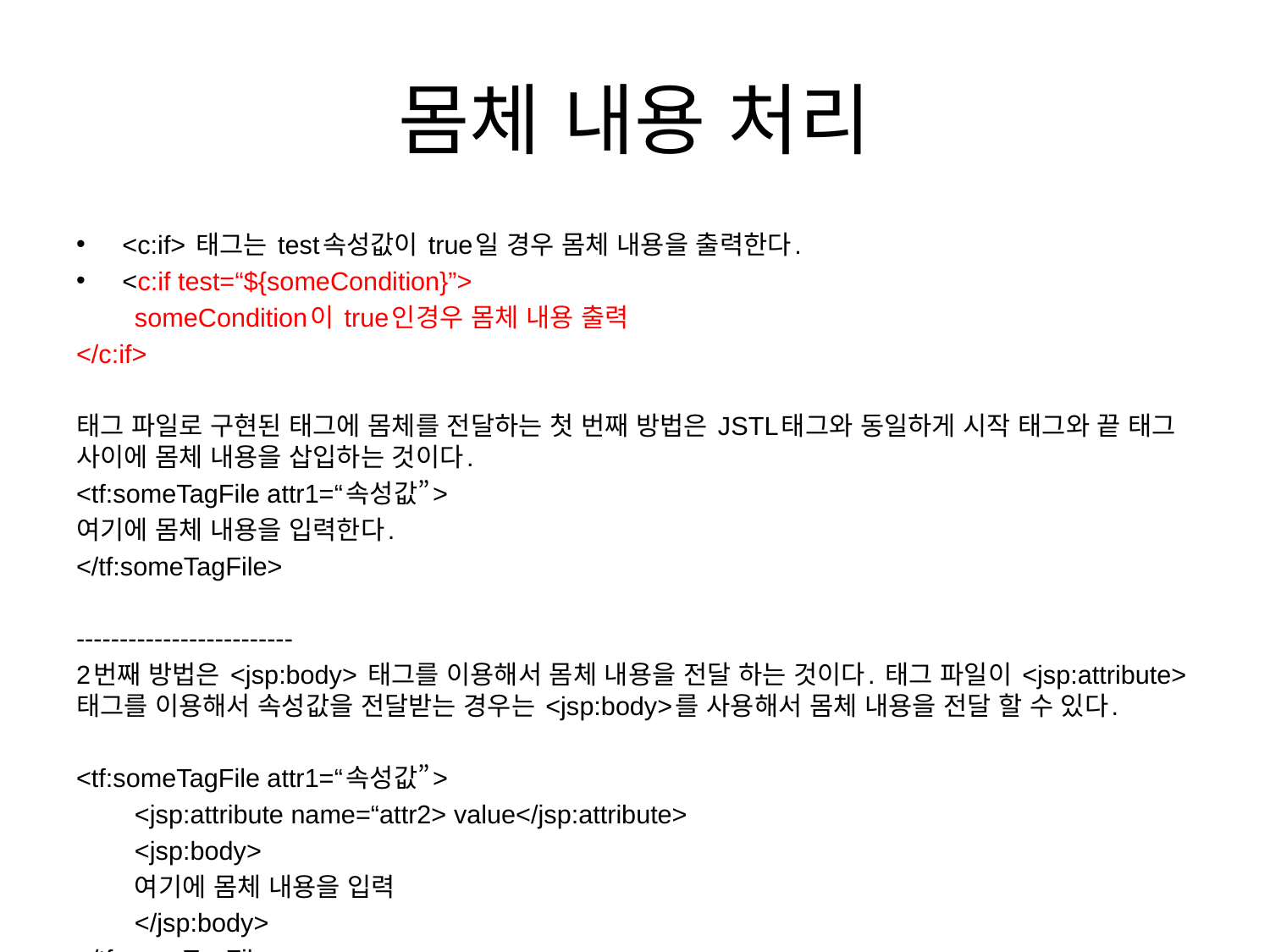

# 몸체 내용 처리
<c:if> 태그는 test속성값이 true일 경우 몸체 내용을 출력한다.
<c:if test=“${someCondition}”>
	someCondition이 true인경우 몸체 내용 출력
</c:if>

태그 파일로 구현된 태그에 몸체를 전달하는 첫 번째 방법은 JSTL태그와 동일하게 시작 태그와 끝 태그 사이에 몸체 내용을 삽입하는 것이다.
<tf:someTagFile attr1=“속성값”>
여기에 몸체 내용을 입력한다.
</tf:someTagFile>

-------------------------
2번째 방법은 <jsp:body> 태그를 이용해서 몸체 내용을 전달 하는 것이다. 태그 파일이 <jsp:attribute>태그를 이용해서 속성값을 전달받는 경우는 <jsp:body>를 사용해서 몸체 내용을 전달 할 수 있다.

<tf:someTagFile attr1=“속성값”>
	<jsp:attribute name=“attr2> value</jsp:attribute>
	<jsp:body>
		여기에 몸체 내용을 입력
	</jsp:body>
</tf:someTagFile>

주의 점 : 스크립트요소(표현시,스크리트릿)사용할수 없다.